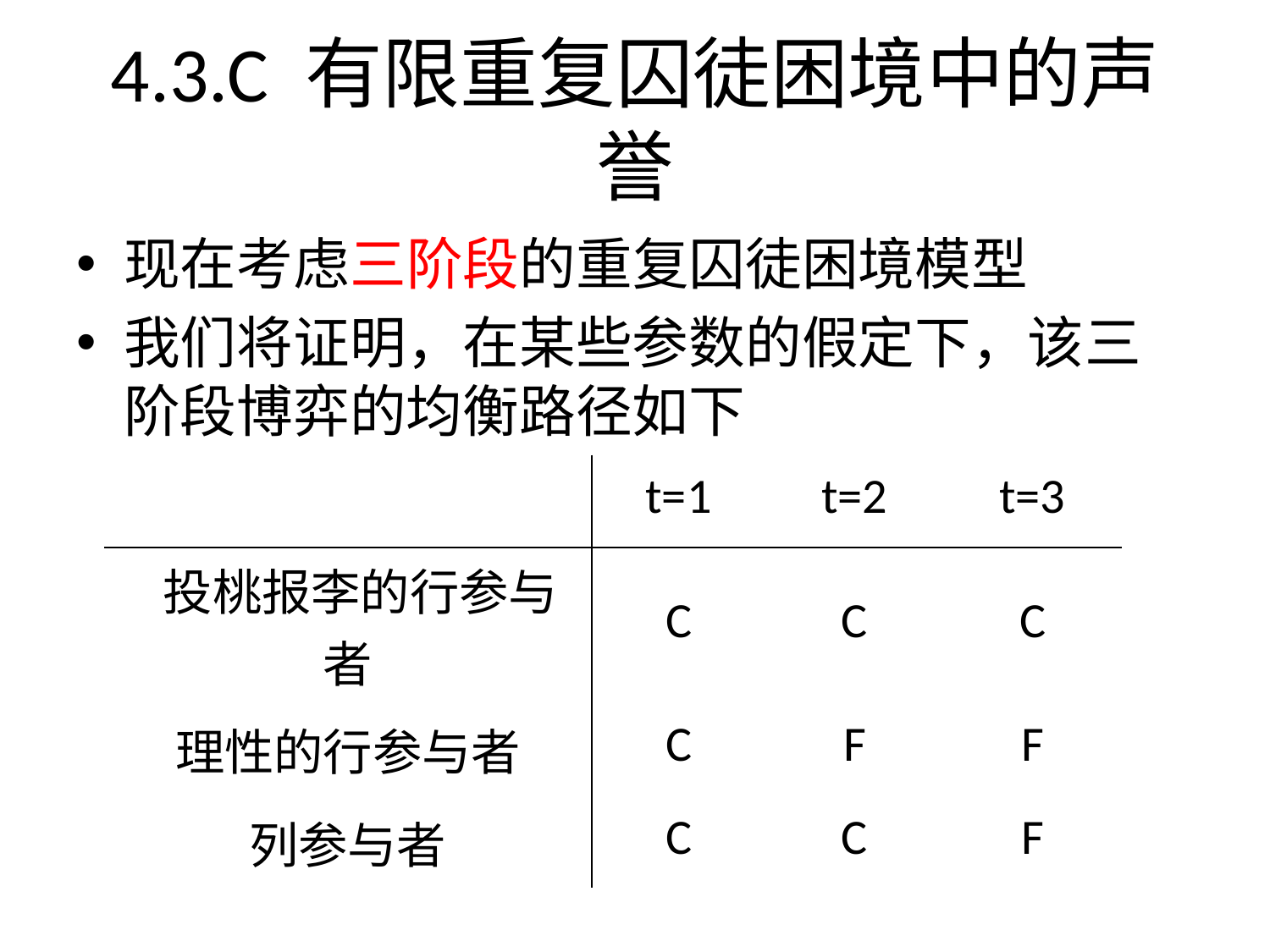

4.3.C 有限重复囚徒困境中的声誉
现在考虑三阶段的重复囚徒困境模型
我们将证明，在某些参数的假定下，该三阶段博弈的均衡路径如下
|  | t=1 | t=2 | t=3 |
| --- | --- | --- | --- |
| 投桃报李的行参与者 | C | C | C |
| 理性的行参与者 | C | F | F |
| 列参与者 | C | C | F |